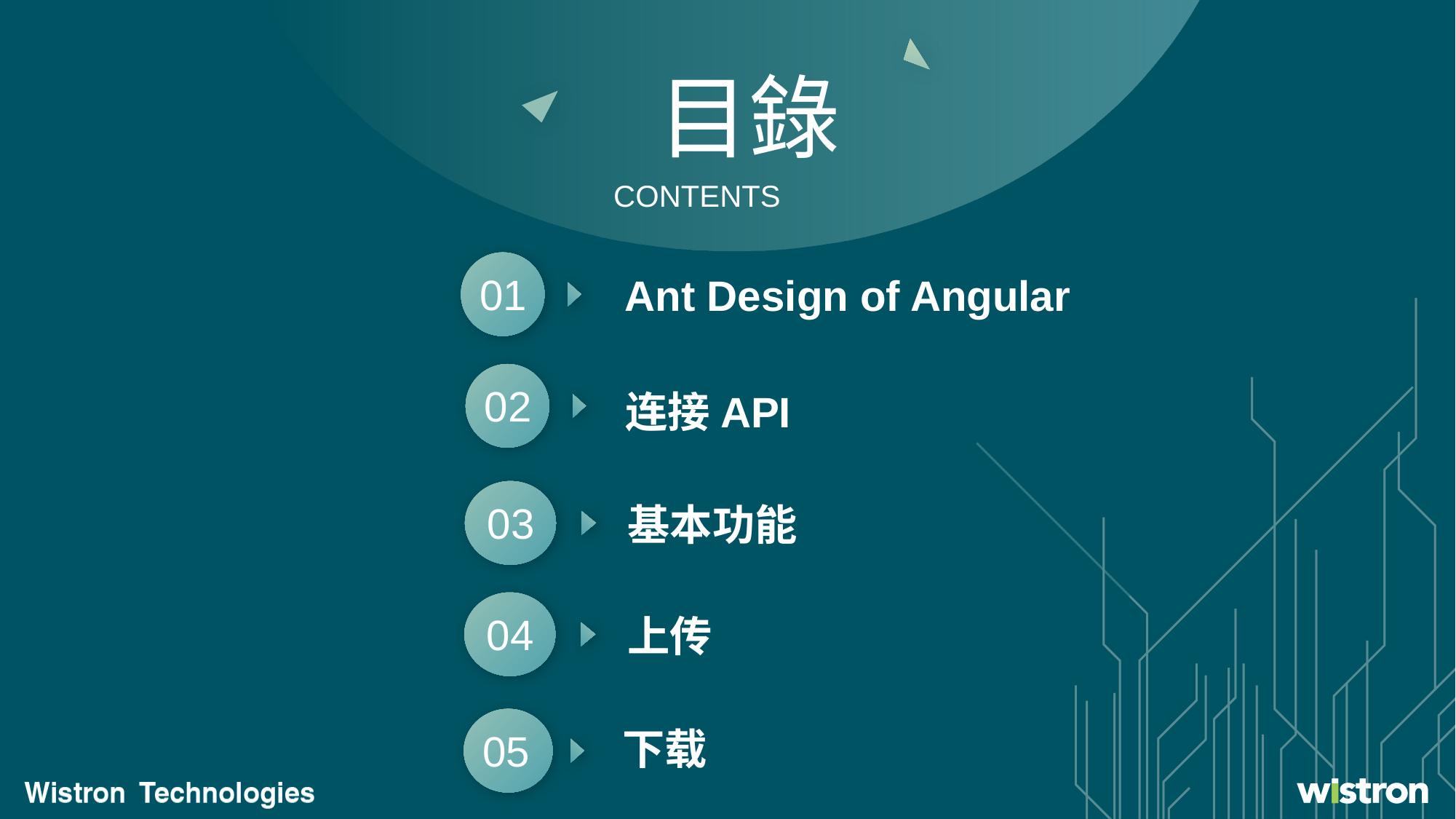

CONTENTS
目錄

01

Ant Design of Angular

02

连接API

03

基本功能

04

上传

05

下载